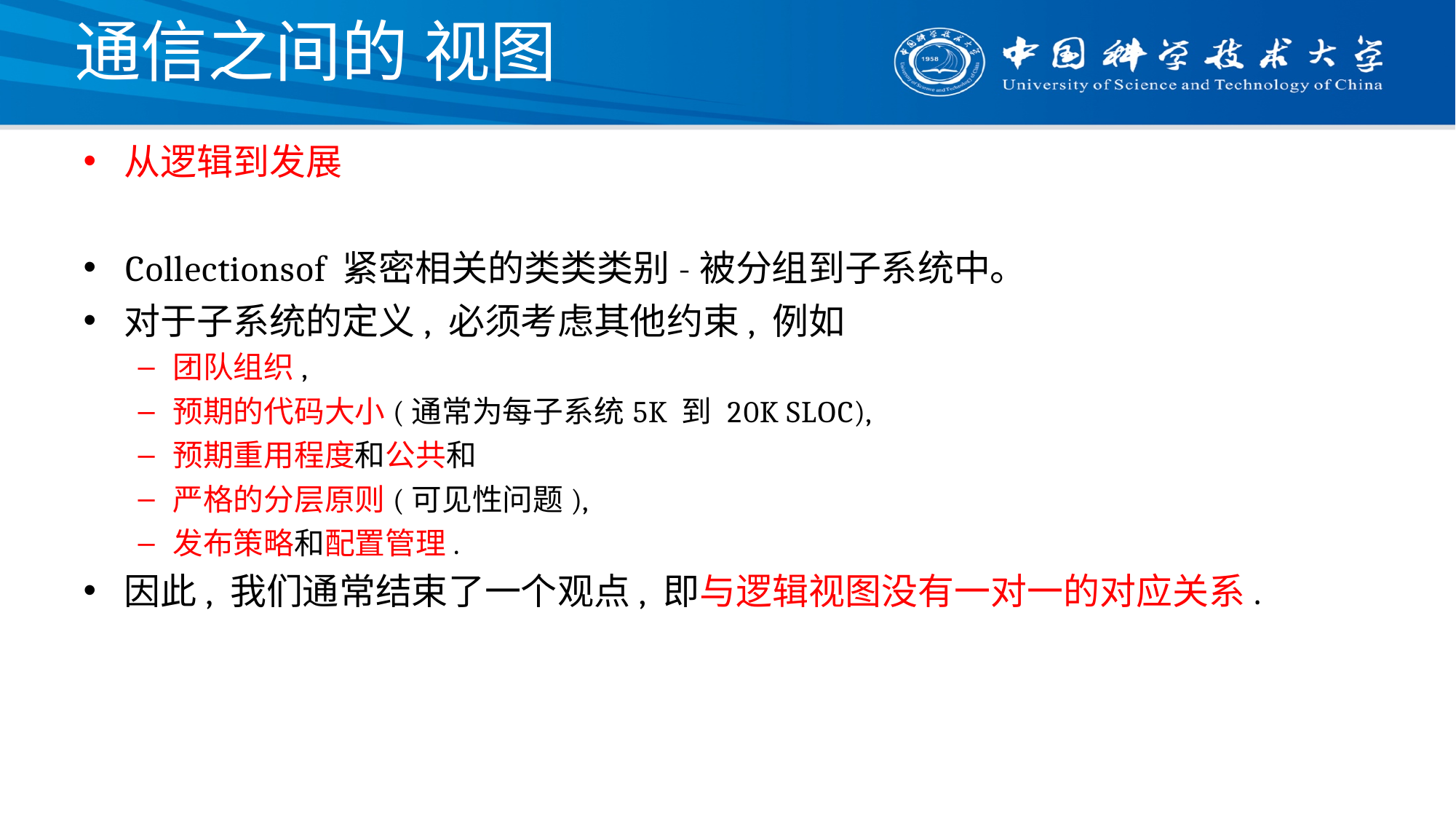

# 通信之间的 视图
从逻辑到发展

Collectionsof 紧密相关的类类类别-被分组到子系统中。
对于子系统的定义, 必须考虑其他约束, 例如
团队组织,
预期的代码大小(通常为每子系统5K 到 20K SLOC),
预期重用程度和公共和
严格的分层原则(可见性问题),
发布策略和配置管理.
因此, 我们通常结束了一个观点, 即与逻辑视图没有一对一的对应关系.